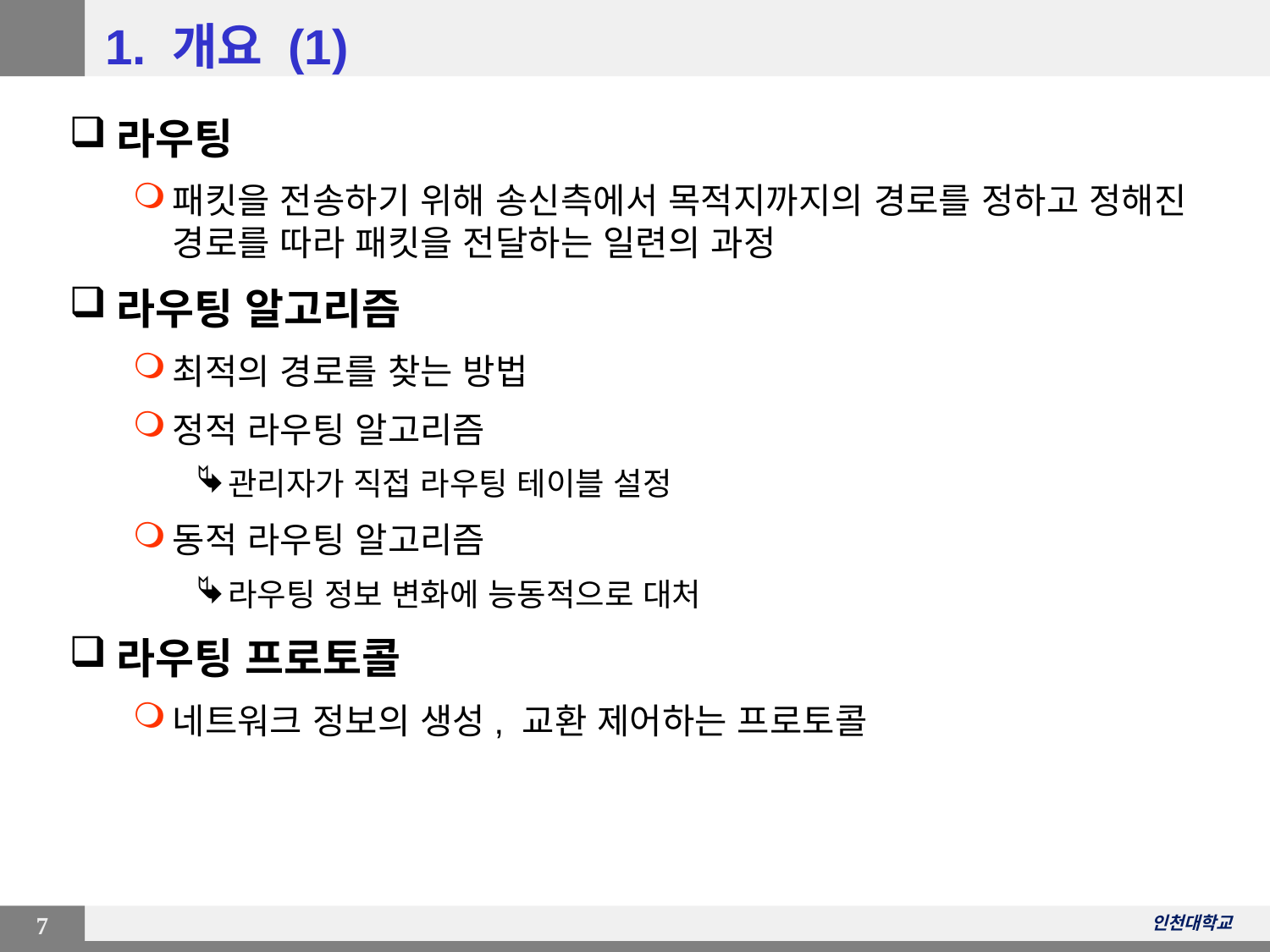

# 1. 개요 (1)
라우팅
패킷을 전송하기 위해 송신측에서 목적지까지의 경로를 정하고 정해진 경로를 따라 패킷을 전달하는 일련의 과정
라우팅 알고리즘
최적의 경로를 찾는 방법
정적 라우팅 알고리즘
관리자가 직접 라우팅 테이블 설정
동적 라우팅 알고리즘
라우팅 정보 변화에 능동적으로 대처
라우팅 프로토콜
네트워크 정보의 생성, 교환 제어하는 프로토콜